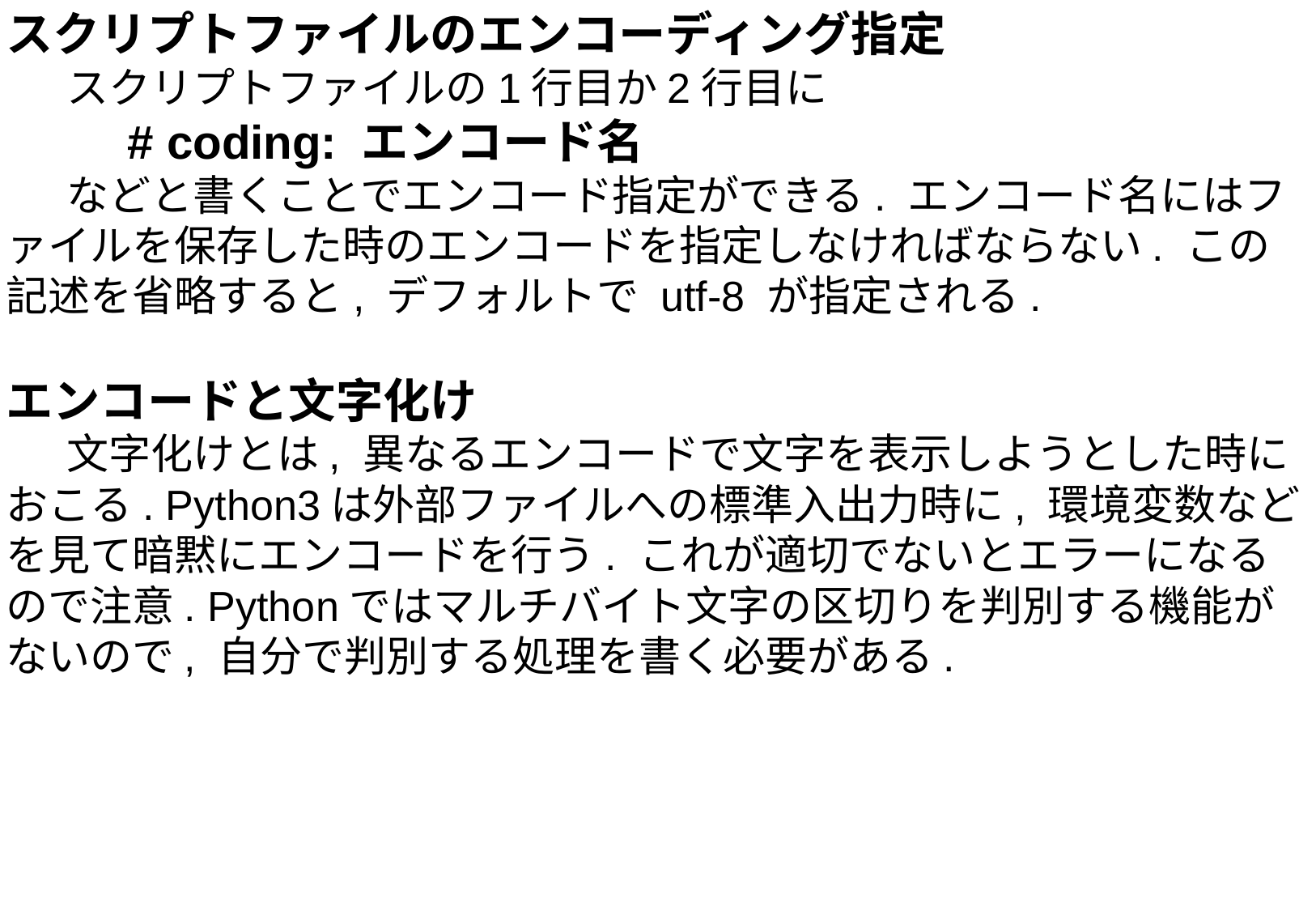

スクリプトファイルのエンコーディング指定
スクリプトファイルの1行目か2行目に
# coding: エンコード名
などと書くことでエンコード指定ができる. エンコード名にはファイルを保存した時のエンコードを指定しなければならない. この記述を省略すると, デフォルトで utf-8 が指定される.

エンコードと文字化け
文字化けとは, 異なるエンコードで文字を表示しようとした時におこる. Python3は外部ファイルへの標準入出力時に, 環境変数などを見て暗黙にエンコードを行う. これが適切でないとエラーになるので注意. Pythonではマルチバイト文字の区切りを判別する機能がないので, 自分で判別する処理を書く必要がある.